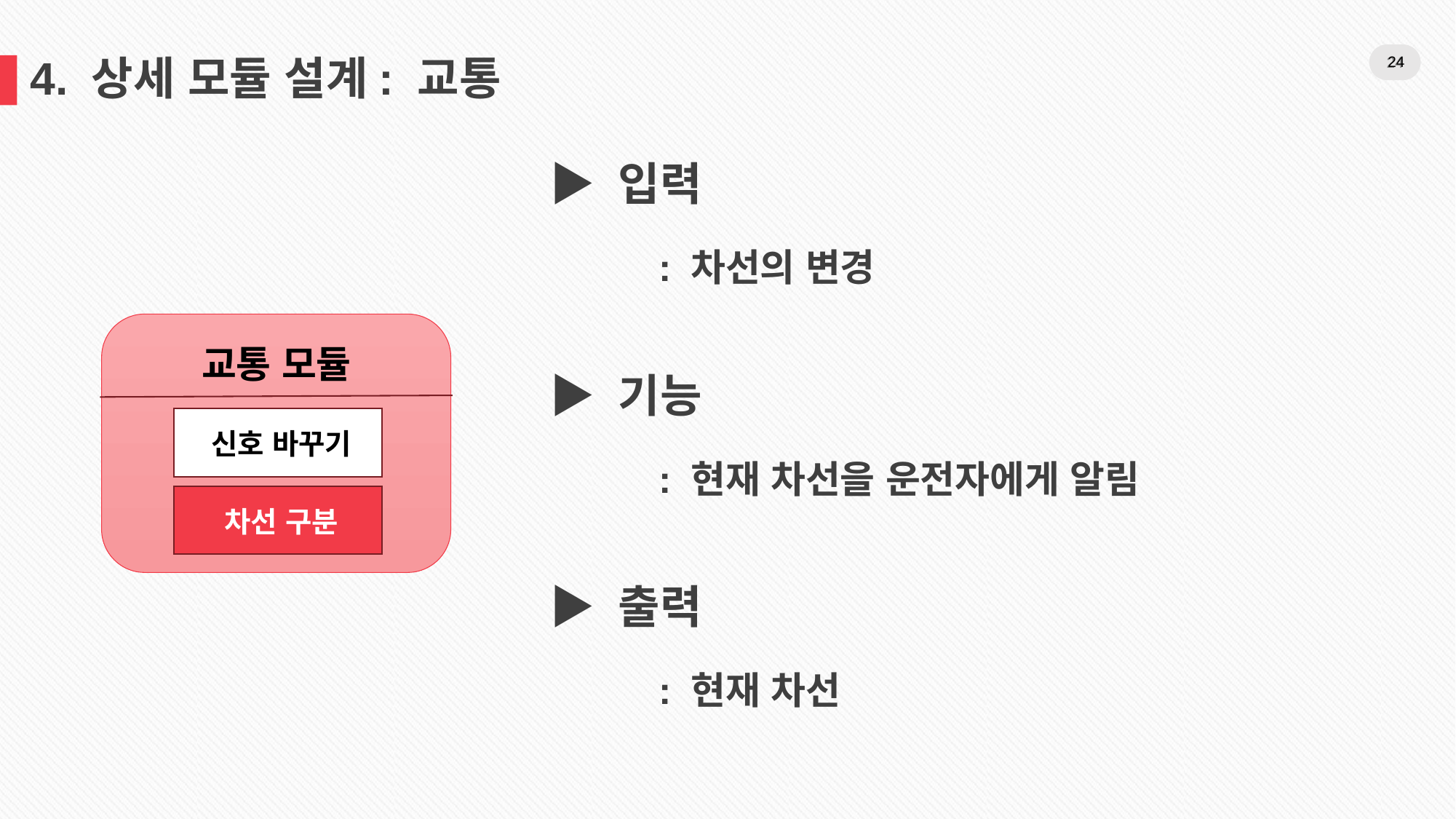

24
24
4. 상세 모듈 설계: 교통
▶ 입력
	: 차선의 변경

▶ 기능
	: 현재 차선을 운전자에게 알림

▶ 출력
	: 현재 차선

교통 모듈

신호 바꾸기

차선 구분